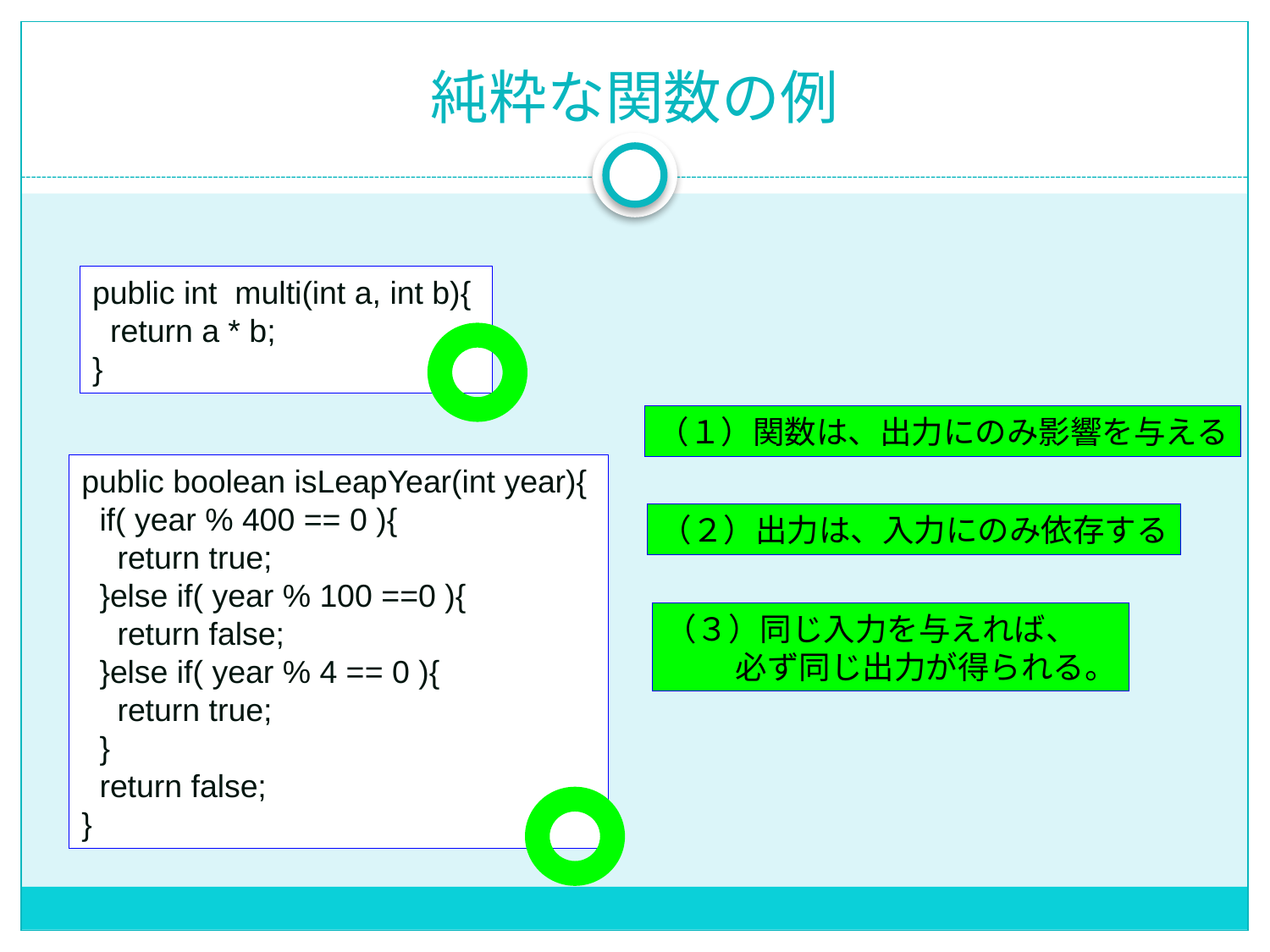

# 純粋な関数の例
public int  multi(int a, int b){
  return a * b;
}

関数は、出力にのみ影響を与える
（１）関数は、出力にのみ影響を与える
public boolean isLeapYear(int year){
  if( year % 400 == 0 ){
    return true;
  }else if( year % 100 ==0 ){
    return false;
  }else if( year % 4 == 0 ){
    return true;
  }
  return false;
}
出力は、入力にのみ依存する
（２）出力は、入力にのみ依存する
同じ入力を与えれば、
必ず同じ出力が得られる。
（３）同じ入力を与えれば、
　　 必ず同じ出力が得られる。